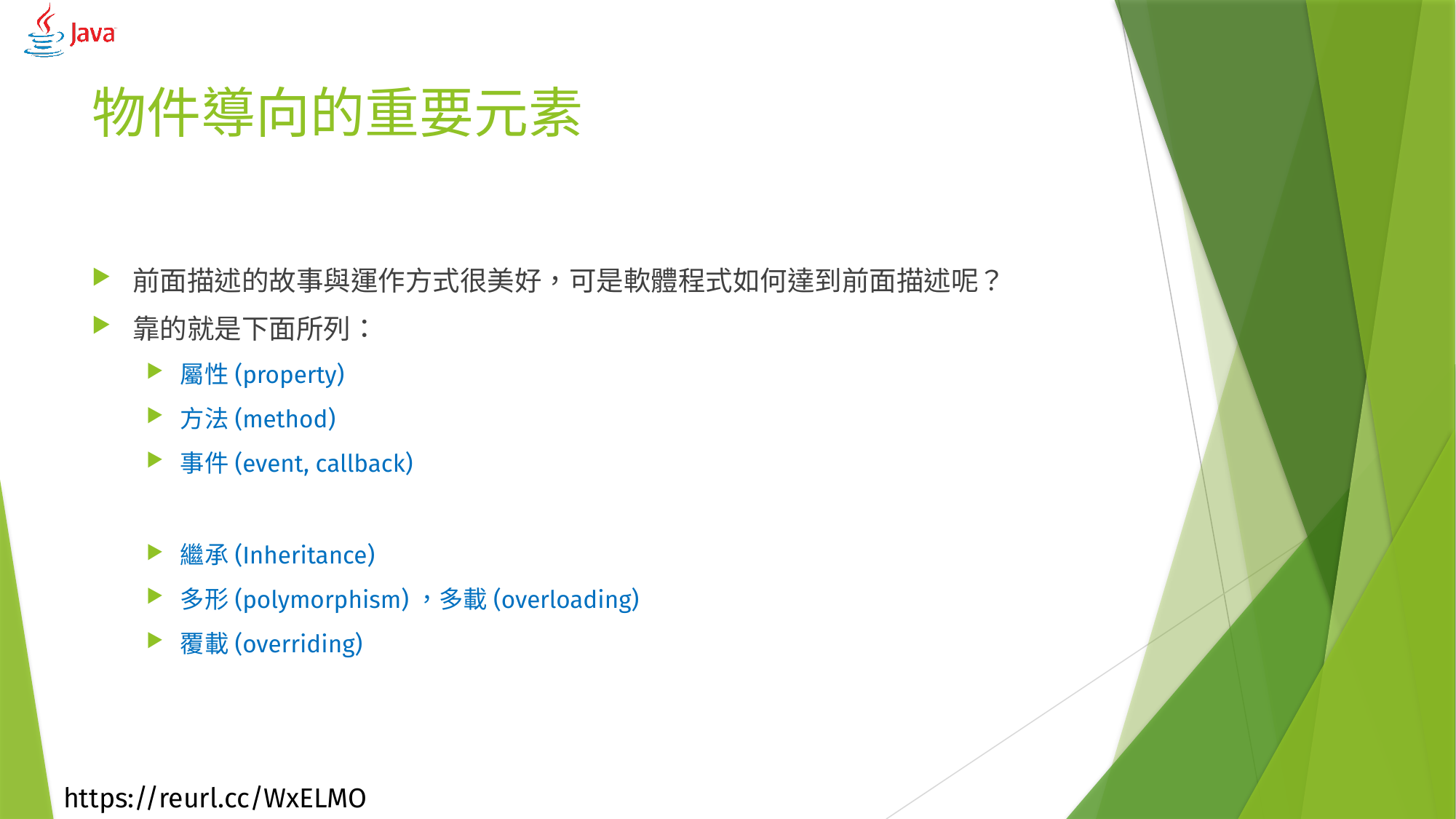

# 物件導向的重要元素
前面描述的故事與運作方式很美好，可是軟體程式如何達到前面描述呢？
靠的就是下面所列：
屬性(property)
方法(method)
事件(event, callback)

繼承(Inheritance)
多形(polymorphism)，多載(overloading)
覆載(overriding)